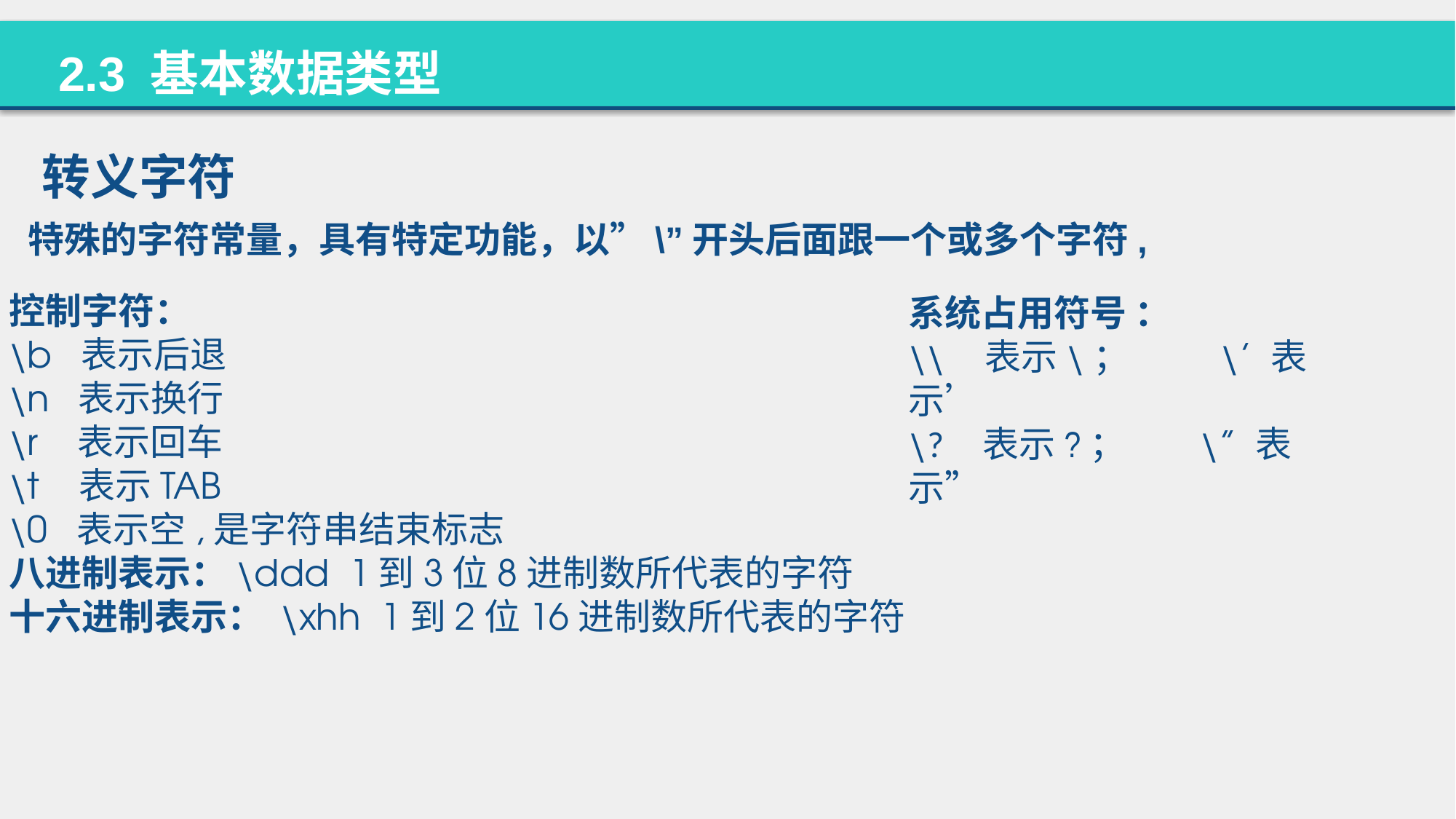

2.3 基本数据类型
转义字符
特殊的字符常量，具有特定功能，以”\”开头后面跟一个或多个字符,
控制字符：
\b  表示后退
\n  表示换行
\r   表示回车
\t   表示TAB
\0  表示空,是字符串结束标志
八进制表示：\ddd  1到3位8进制数所代表的字符
十六进制表示： \xhh  1到2位16进制数所代表的字符
系统占用符号 ：
\\   表示\；          \’ 表示’
\?   表示?；        \” 表示”